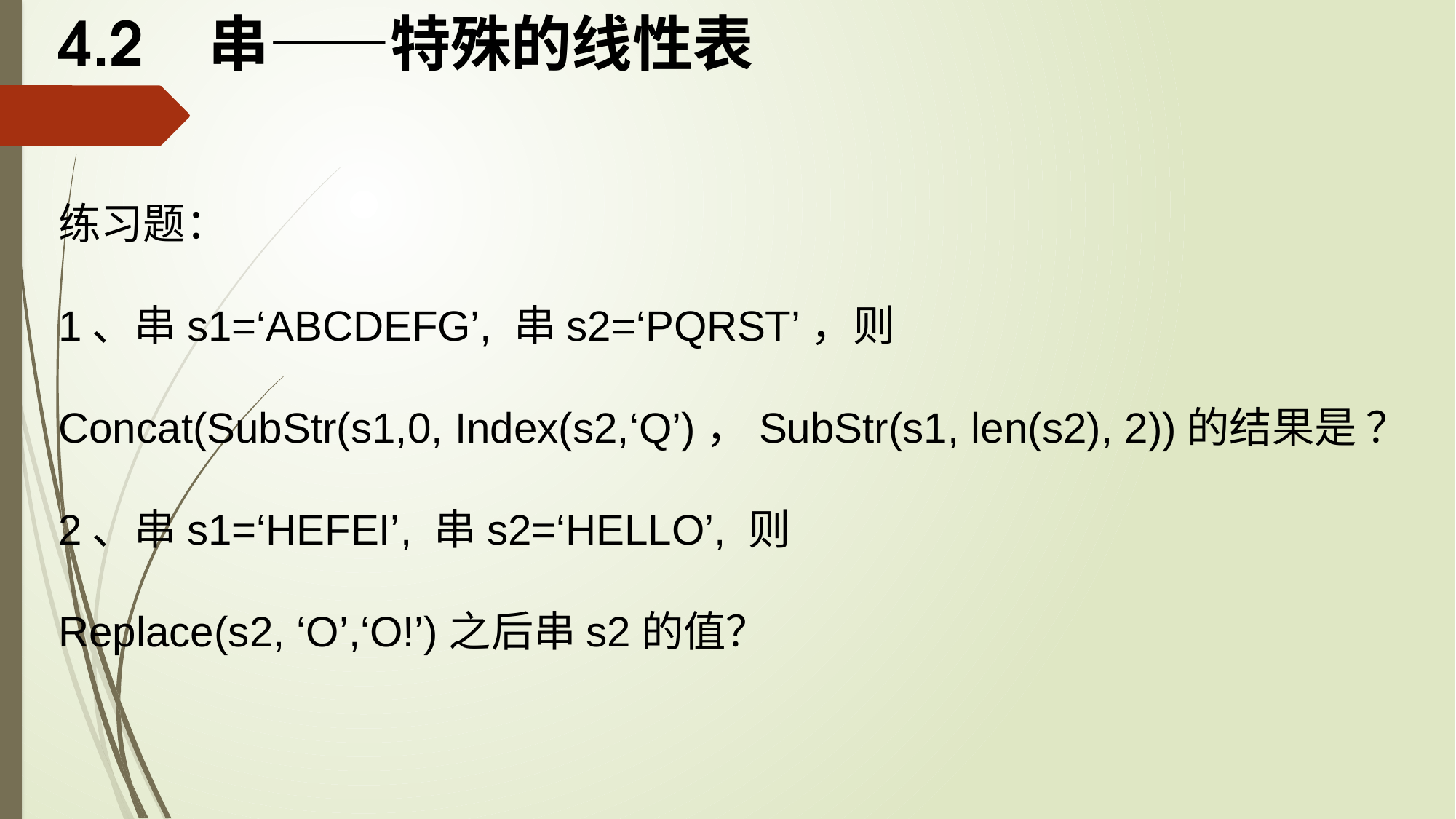

# 4.2   串——特殊的线性表
练习题：

1、串s1=‘ABCDEFG’, 串s2=‘PQRST’，则

Concat(SubStr(s1,0, Index(s2,‘Q’)，SubStr(s1, len(s2), 2))的结果是 ？

2、串s1=‘HEFEI’, 串s2=‘HELLO’, 则

Replace(s2, ‘O’,‘O!’)之后串s2的值？